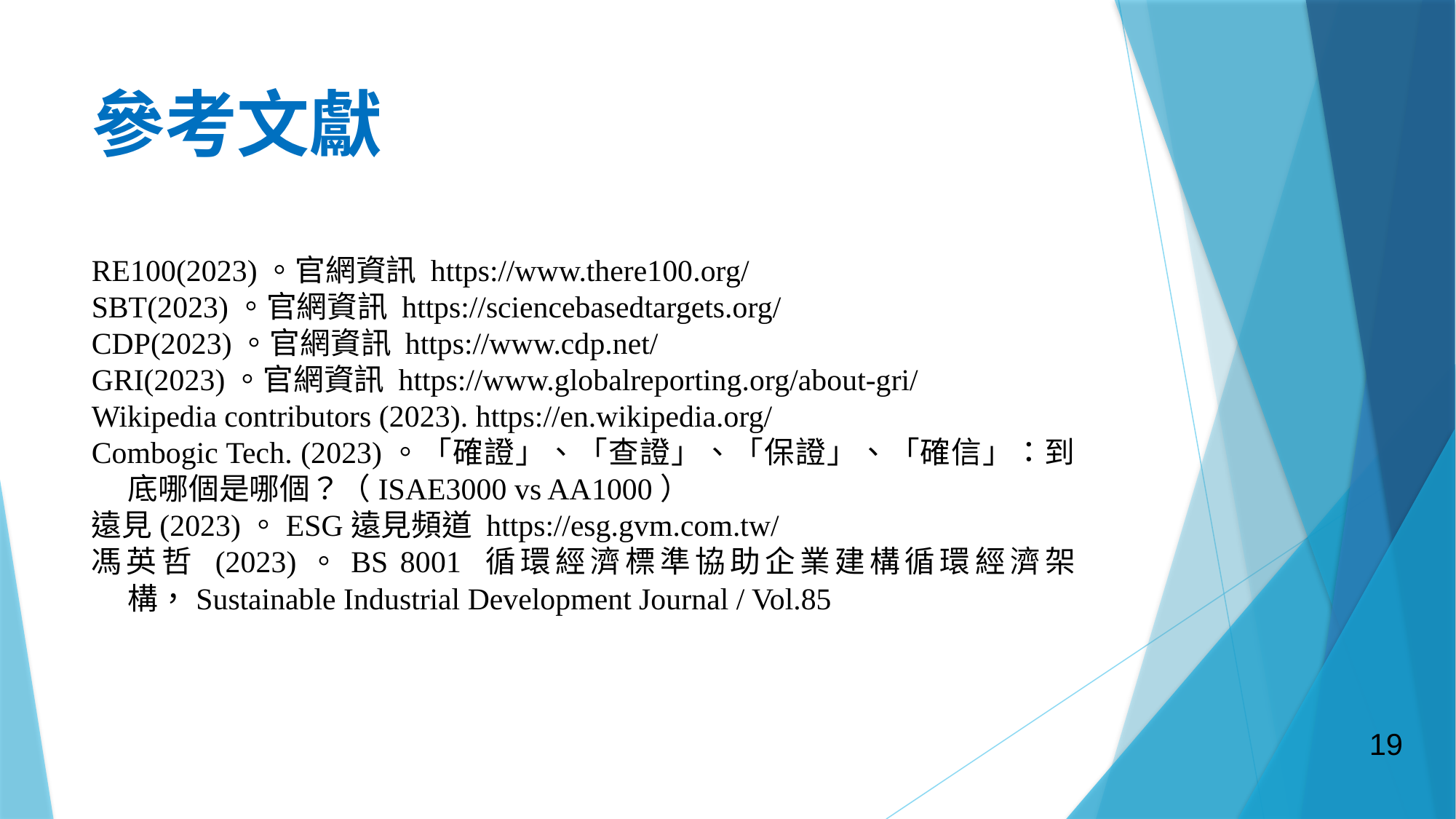

# 參考文獻
RE100(2023)。官網資訊 https://www.there100.org/
SBT(2023)。官網資訊 https://sciencebasedtargets.org/
CDP(2023)。官網資訊 https://www.cdp.net/
GRI(2023)。官網資訊 https://www.globalreporting.org/about-gri/
Wikipedia contributors (2023). https://en.wikipedia.org/
Combogic Tech. (2023)。「確證」、「查證」、「保證」、「確信」：到底哪個是哪個？（ISAE3000 vs AA1000）
遠見(2023)。ESG遠見頻道 https://esg.gvm.com.tw/
馮英哲 (2023)。BS 8001 循環經濟標準協助企業建構循環經濟架構，Sustainable Industrial Development Journal / Vol.85

19